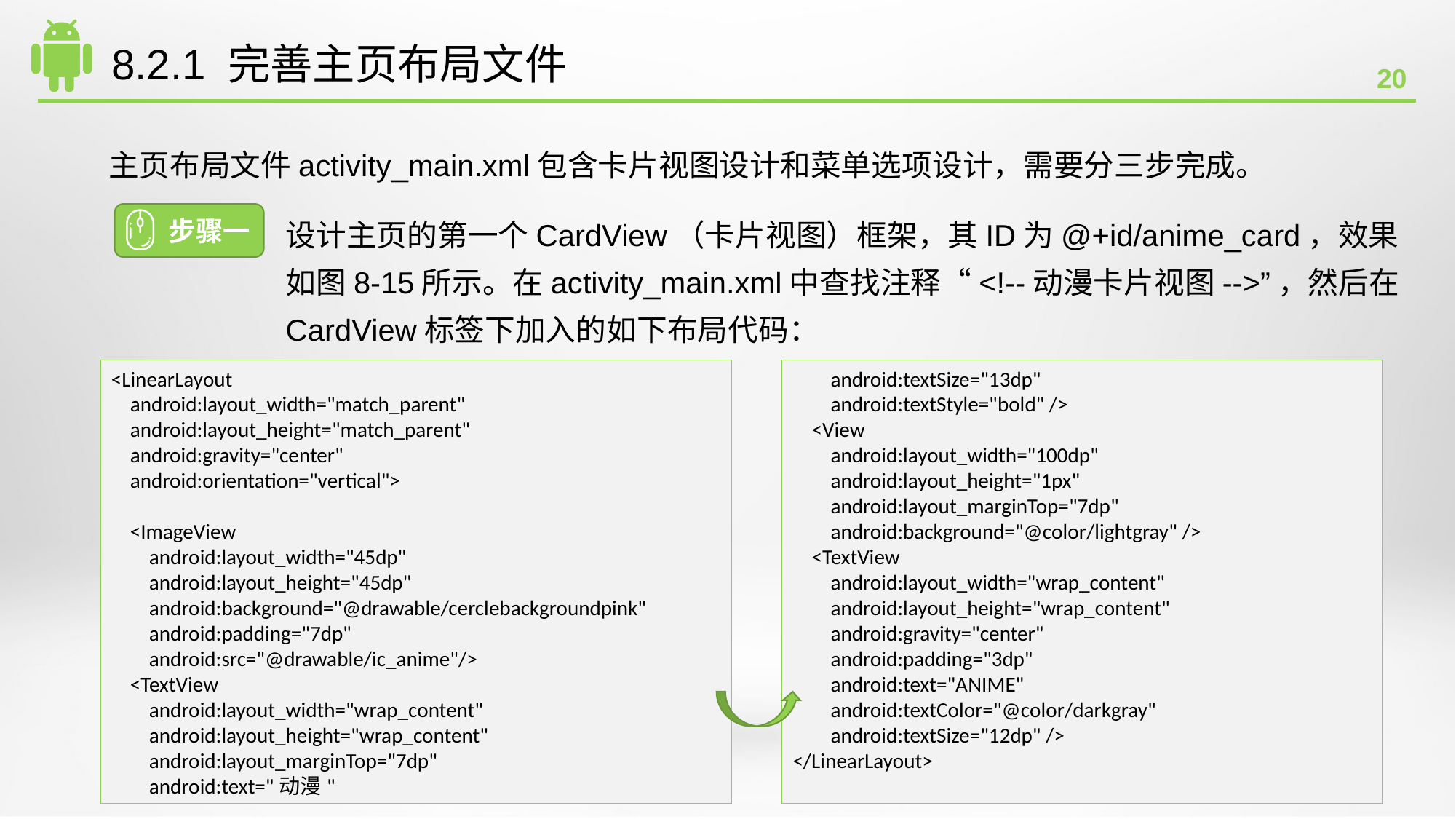

# 8.2.1 完善主页布局文件
主页布局文件activity_main.xml包含卡片视图设计和菜单选项设计，需要分三步完成。
设计主页的第一个CardView（卡片视图）框架，其ID为@+id/anime_card，效果如图8-15所示。在activity_main.xml中查找注释“<!--动漫卡片视图-->”，然后在CardView标签下加入的如下布局代码：
步骤一

<LinearLayout
    android:layout_width="match_parent"
    android:layout_height="match_parent"
    android:gravity="center"
    android:orientation="vertical">

    <ImageView
        android:layout_width="45dp"
        android:layout_height="45dp"
        android:background="@drawable/cerclebackgroundpink"
        android:padding="7dp"
        android:src="@drawable/ic_anime"/>
    <TextView
        android:layout_width="wrap_content"
        android:layout_height="wrap_content"
        android:layout_marginTop="7dp"
        android:text="动漫"
        android:textSize="13dp"
        android:textStyle="bold" />
    <View
        android:layout_width="100dp"
        android:layout_height="1px"
        android:layout_marginTop="7dp"
        android:background="@color/lightgray" />
    <TextView
        android:layout_width="wrap_content"
        android:layout_height="wrap_content"
        android:gravity="center"
        android:padding="3dp"
        android:text="ANIME"
        android:textColor="@color/darkgray"
        android:textSize="12dp" />
</LinearLayout>